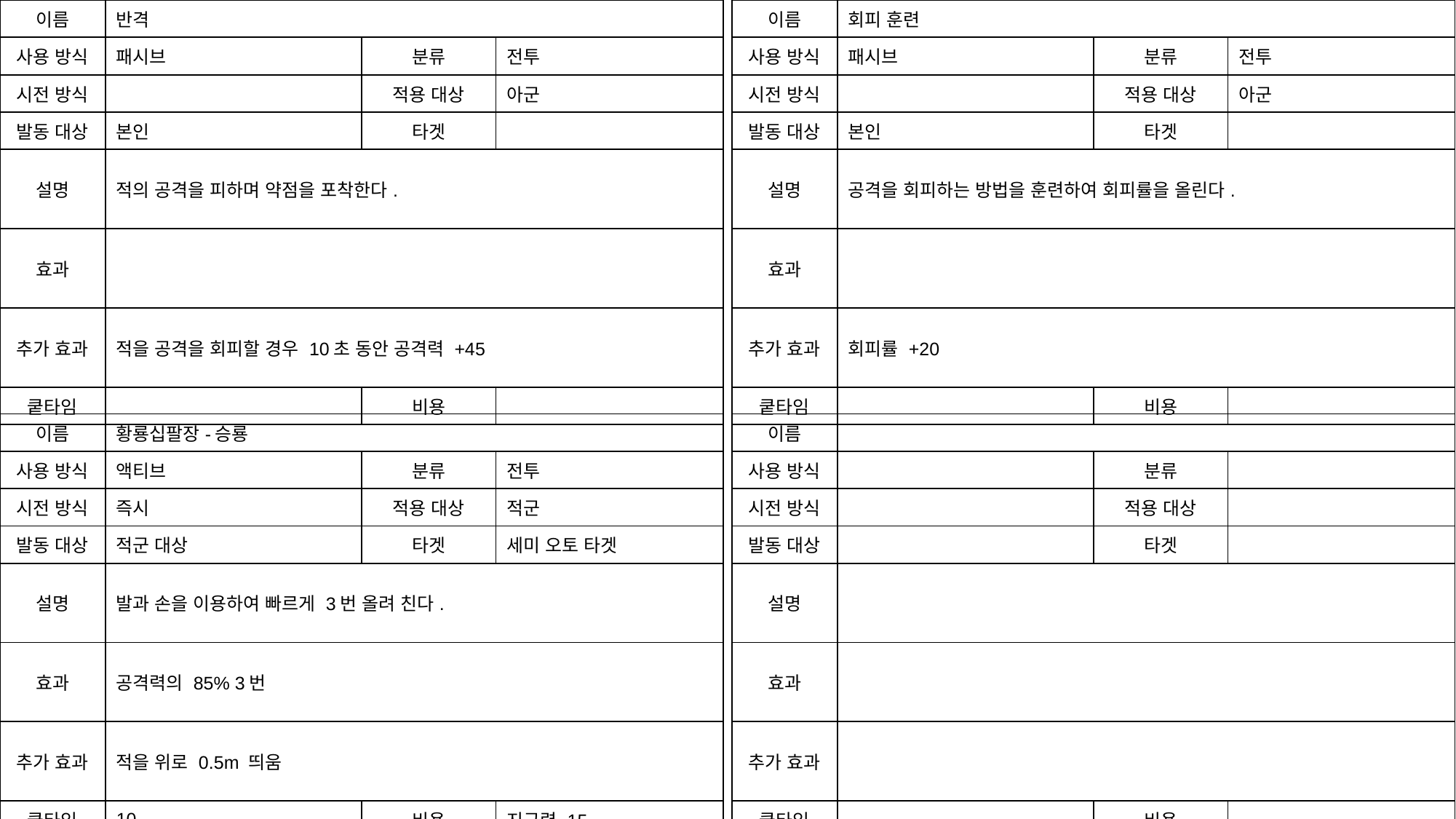

| 이름 | 반격 |  |  |
| --- | --- | --- | --- |
| 사용 방식 | 패시브 | 분류 | 전투 |
| 시전 방식 |  | 적용 대상 | 아군 |
| 발동 대상 | 본인 | 타겟 |  |
| 설명 | 적의 공격을 피하며 약점을 포착한다. |  |  |
| 효과 |  |  |  |
| 추가 효과 | 적을 공격을 회피할 경우 10초 동안 공격력 +45 |  |  |
| 쿹타임 |  | 비용 |  |
| 이름 | 회피 훈련 |  |  |
| --- | --- | --- | --- |
| 사용 방식 | 패시브 | 분류 | 전투 |
| 시전 방식 |  | 적용 대상 | 아군 |
| 발동 대상 | 본인 | 타겟 |  |
| 설명 | 공격을 회피하는 방법을 훈련하여 회피률을 올린다. |  |  |
| 효과 |  |  |  |
| 추가 효과 | 회피률 +20 |  |  |
| 쿹타임 |  | 비용 |  |
| 이름 | 황룡십팔장-승룡 |  |  |
| --- | --- | --- | --- |
| 사용 방식 | 액티브 | 분류 | 전투 |
| 시전 방식 | 즉시 | 적용 대상 | 적군 |
| 발동 대상 | 적군 대상 | 타겟 | 세미 오토 타겟 |
| 설명 | 발과 손을 이용하여 빠르게 3번 올려 친다. |  |  |
| 효과 | 공격력의 85% 3번 |  |  |
| 추가 효과 | 적을 위로 0.5m 띄움 |  |  |
| 쿹타임 | 10 | 비용 | 지구력 15 |
| 이름 |  |  |  |
| --- | --- | --- | --- |
| 사용 방식 |  | 분류 |  |
| 시전 방식 |  | 적용 대상 |  |
| 발동 대상 |  | 타겟 |  |
| 설명 |  |  |  |
| 효과 |  |  |  |
| 추가 효과 |  |  |  |
| 쿹타임 |  | 비용 |  |